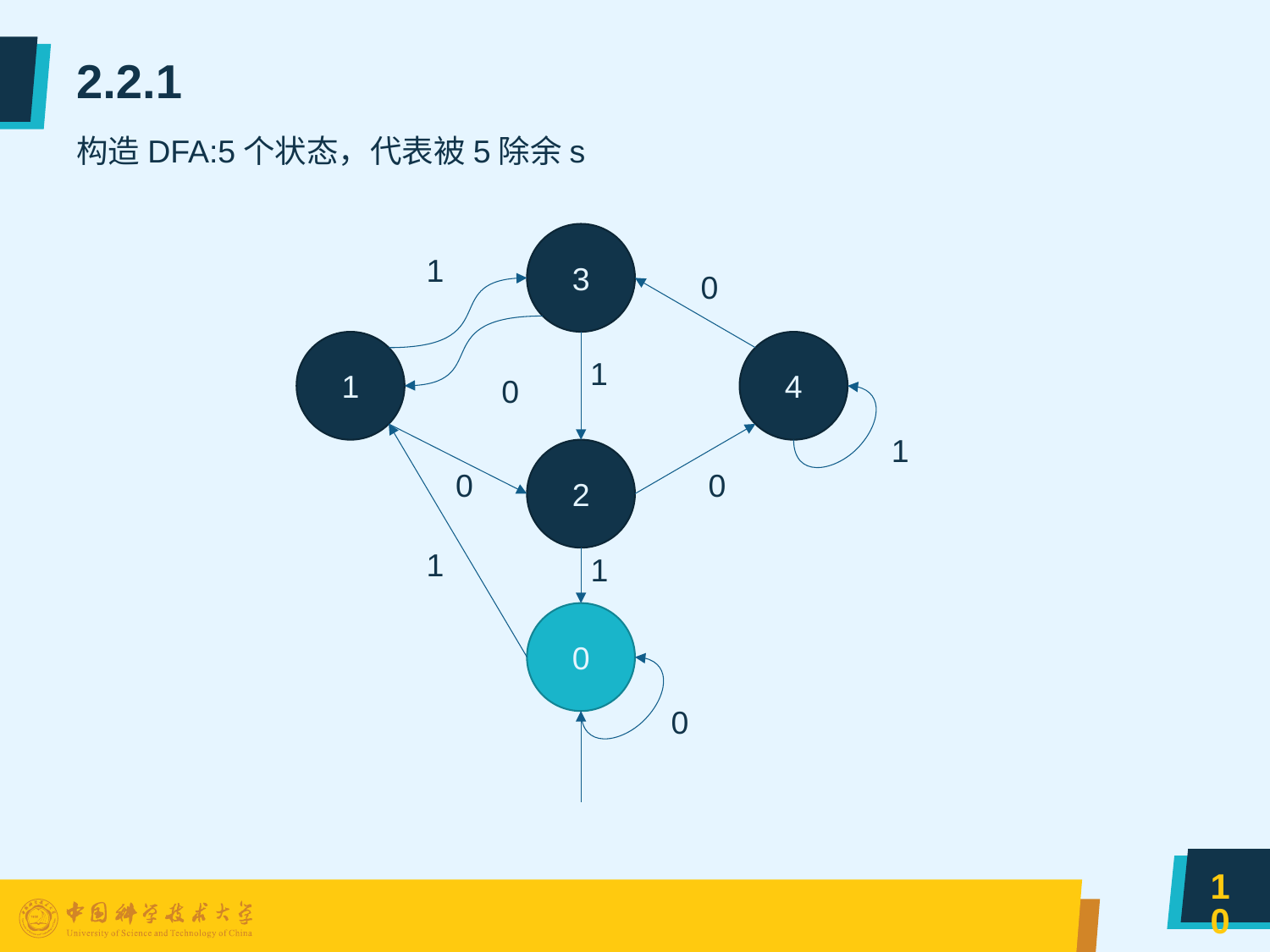

# 2.2.1
构造DFA:5个状态，代表被5除余s

3
1
0
1
4
1
0
1
2
0
0
1
1
0
0
10